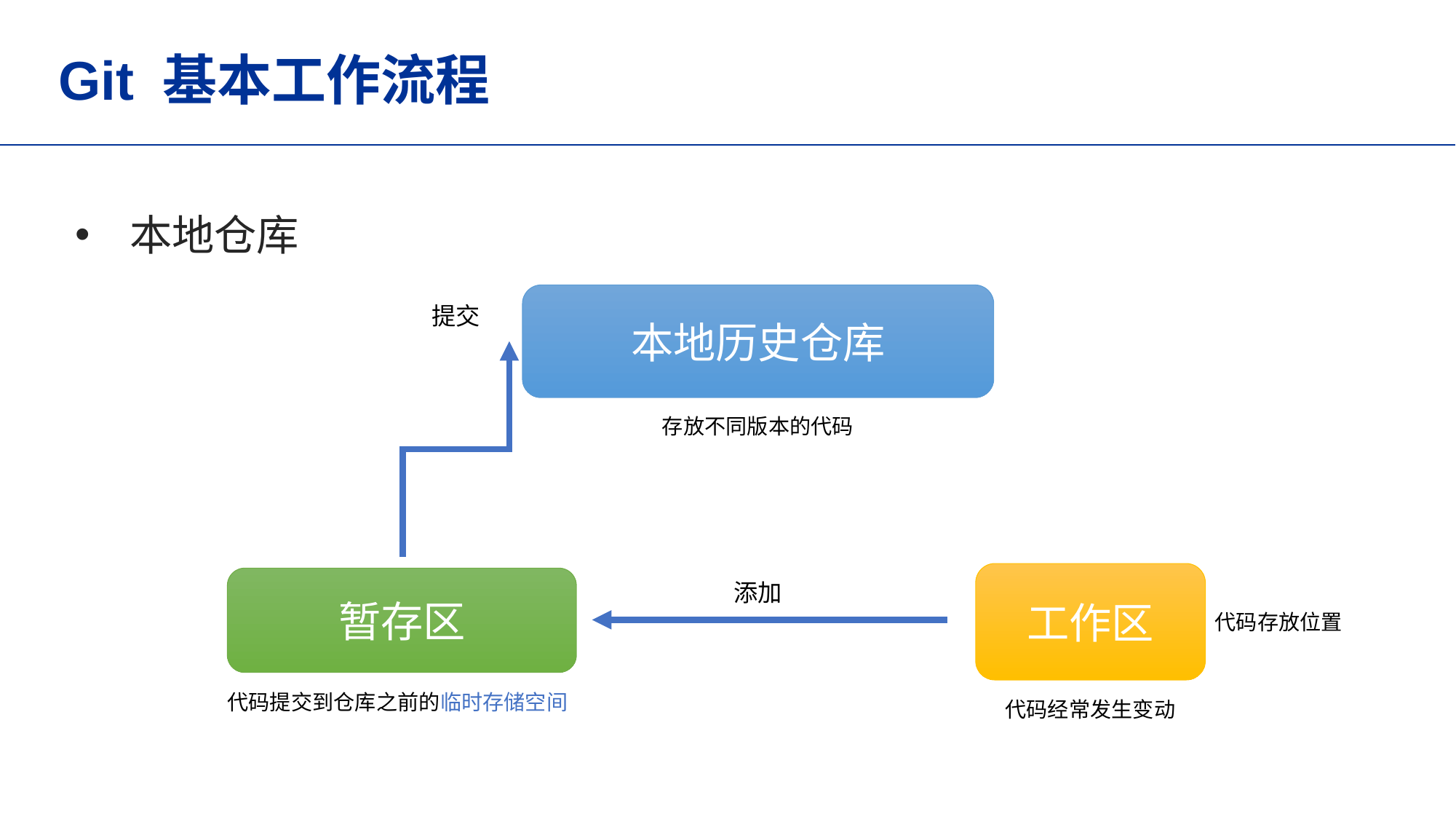

# Git 基本工作流程
本地仓库
本地历史仓库
存放不同版本的代码
提交
工作区
代码存放位置
代码经常发生变动
暂存区
代码提交到仓库之前的临时存储空间
添加